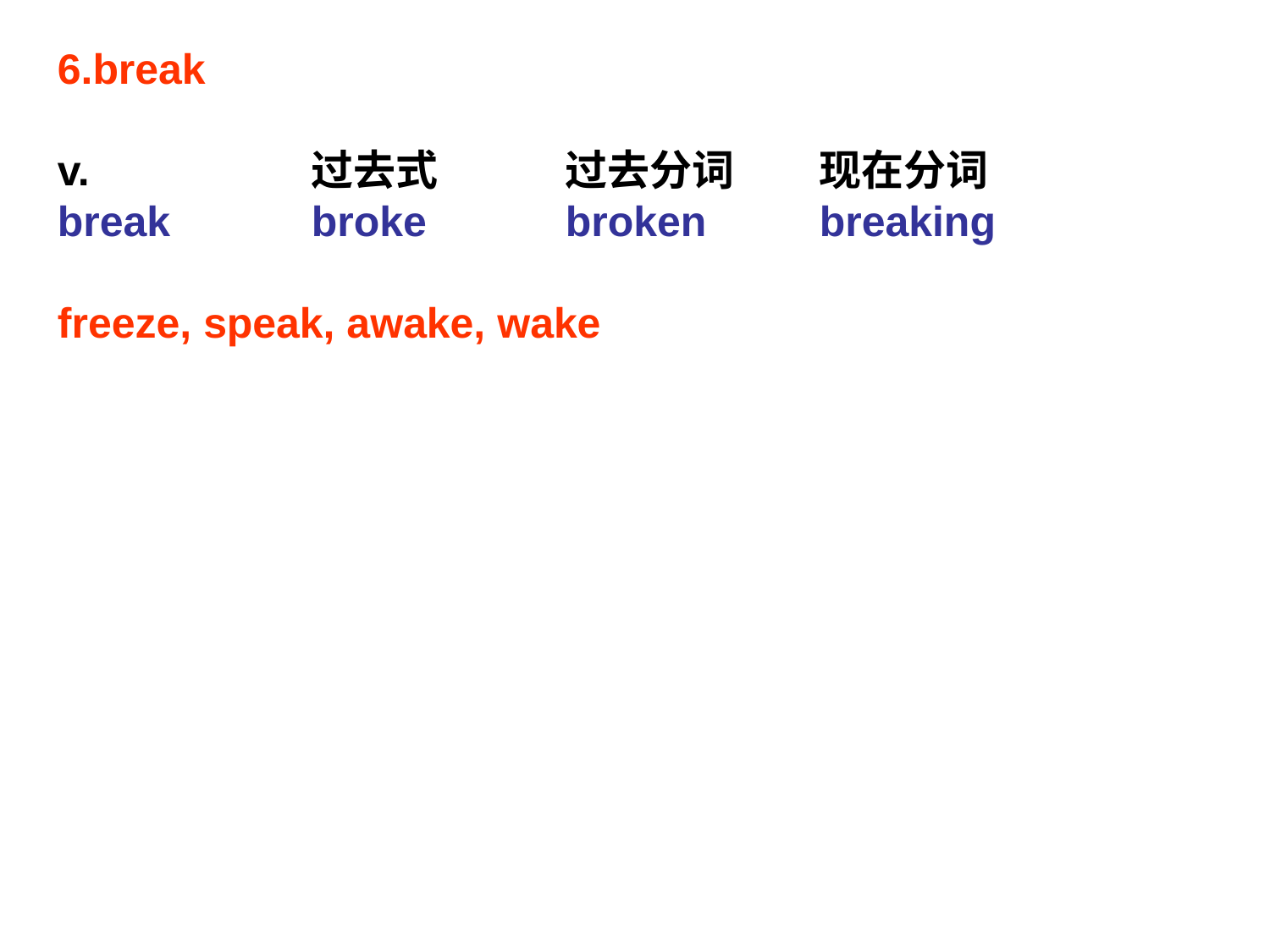

6.break

v.		过去式	过去分词	现在分词
break		broke		broken	breaking

freeze, speak, awake, wake